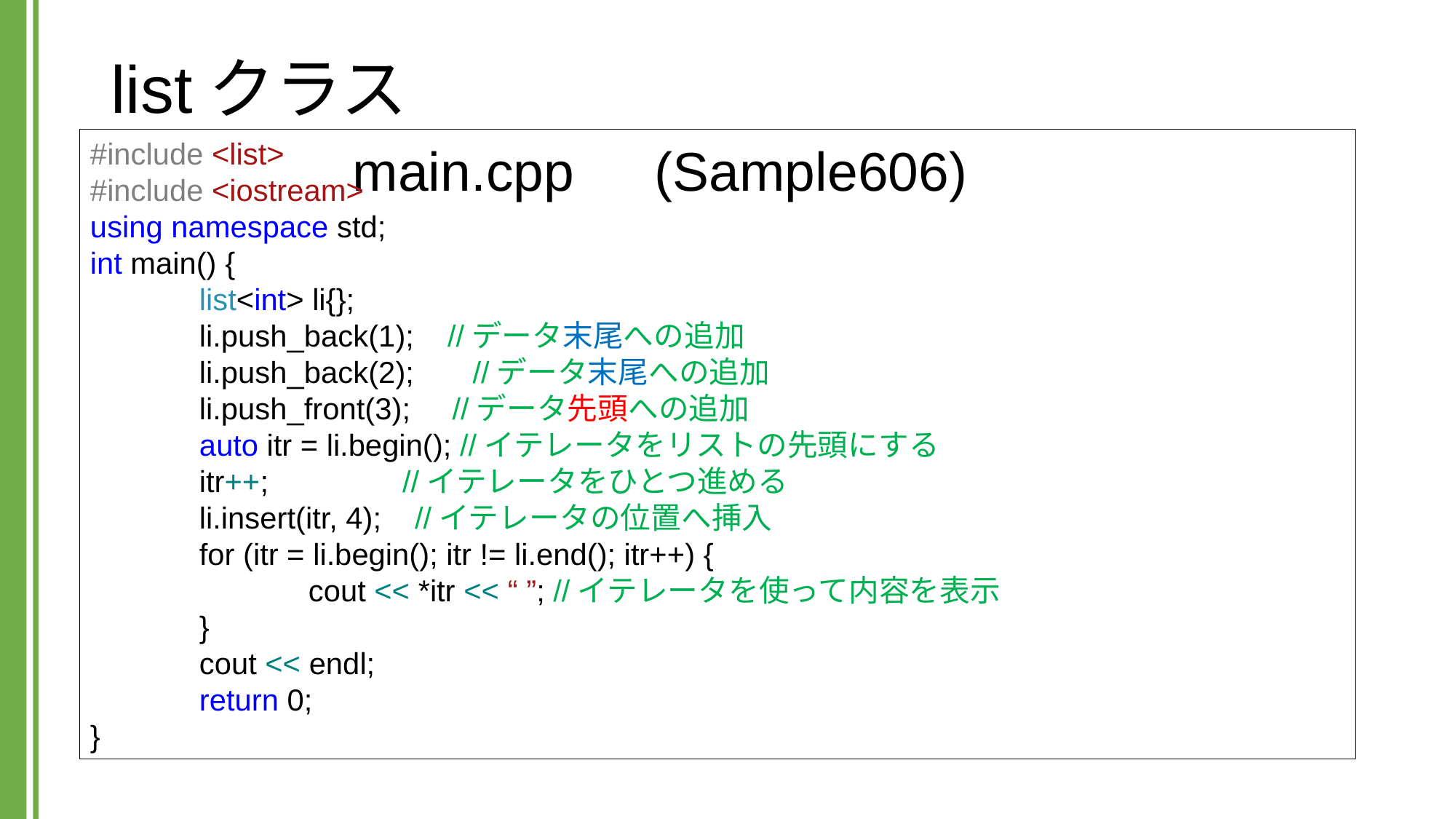

# listクラス
#include <list>
#include <iostream>
using namespace std;
int main() {
	list<int> li{};
	li.push_back(1);    //データ末尾への追加
	li.push_back(2);       //データ末尾への追加
	li.push_front(3);     //データ先頭への追加
	auto itr = li.begin(); //イテレータをリストの先頭にする
	itr++;                //イテレータをひとつ進める
	li.insert(itr, 4);    //イテレータの位置へ挿入
	for (itr = li.begin(); itr != li.end(); itr++) {
		cout << *itr << “ ”; //イテレータを使って内容を表示
	}
	cout << endl;
	return 0;
}
                main.cpp　(Sample606)